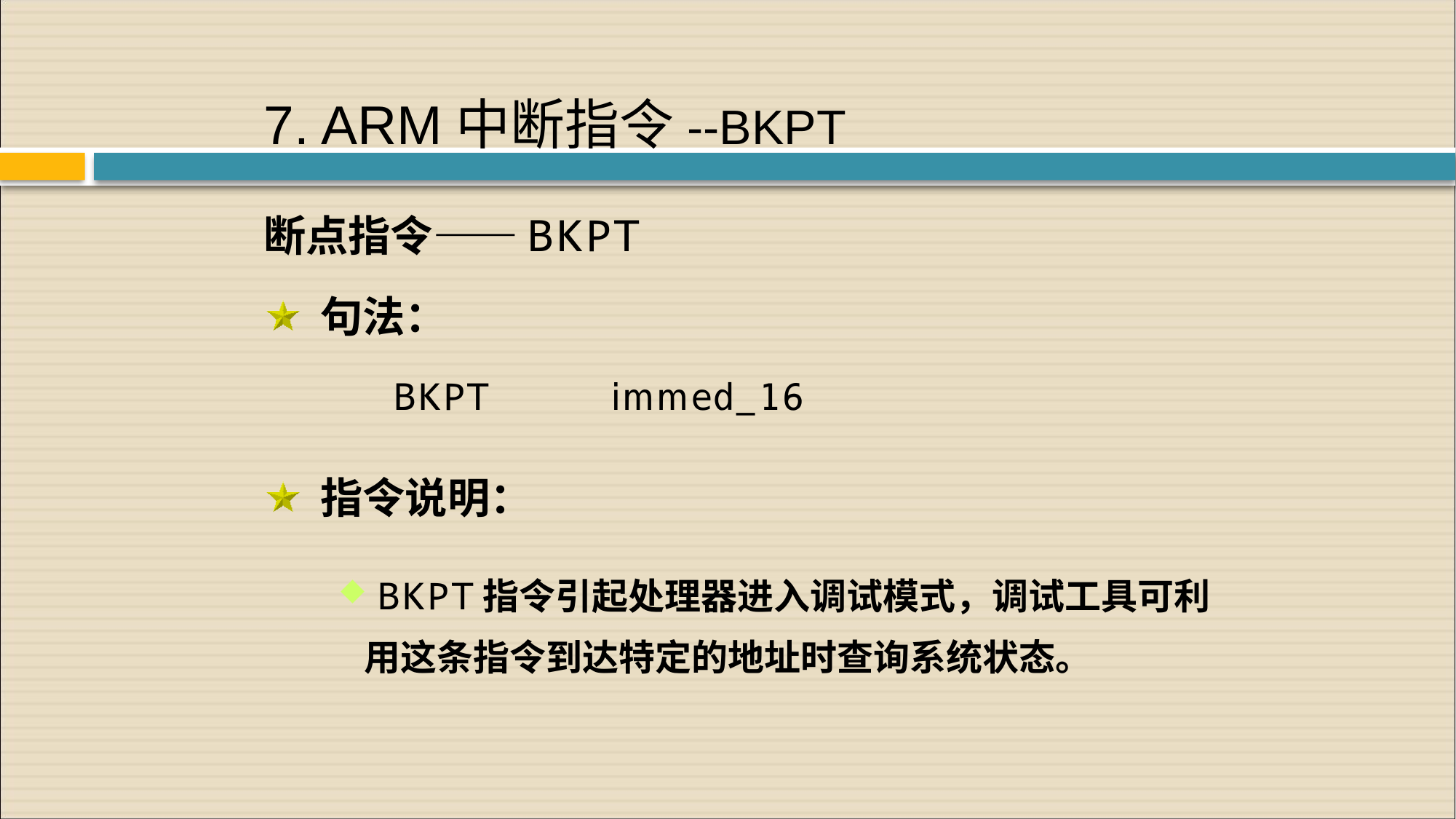

# 7. ARM中断指令--BKPT
断点指令——BKPT
 句法：
BKPT		immed_16
 指令说明：
 BKPT指令引起处理器进入调试模式，调试工具可利用这条指令到达特定的地址时查询系统状态。